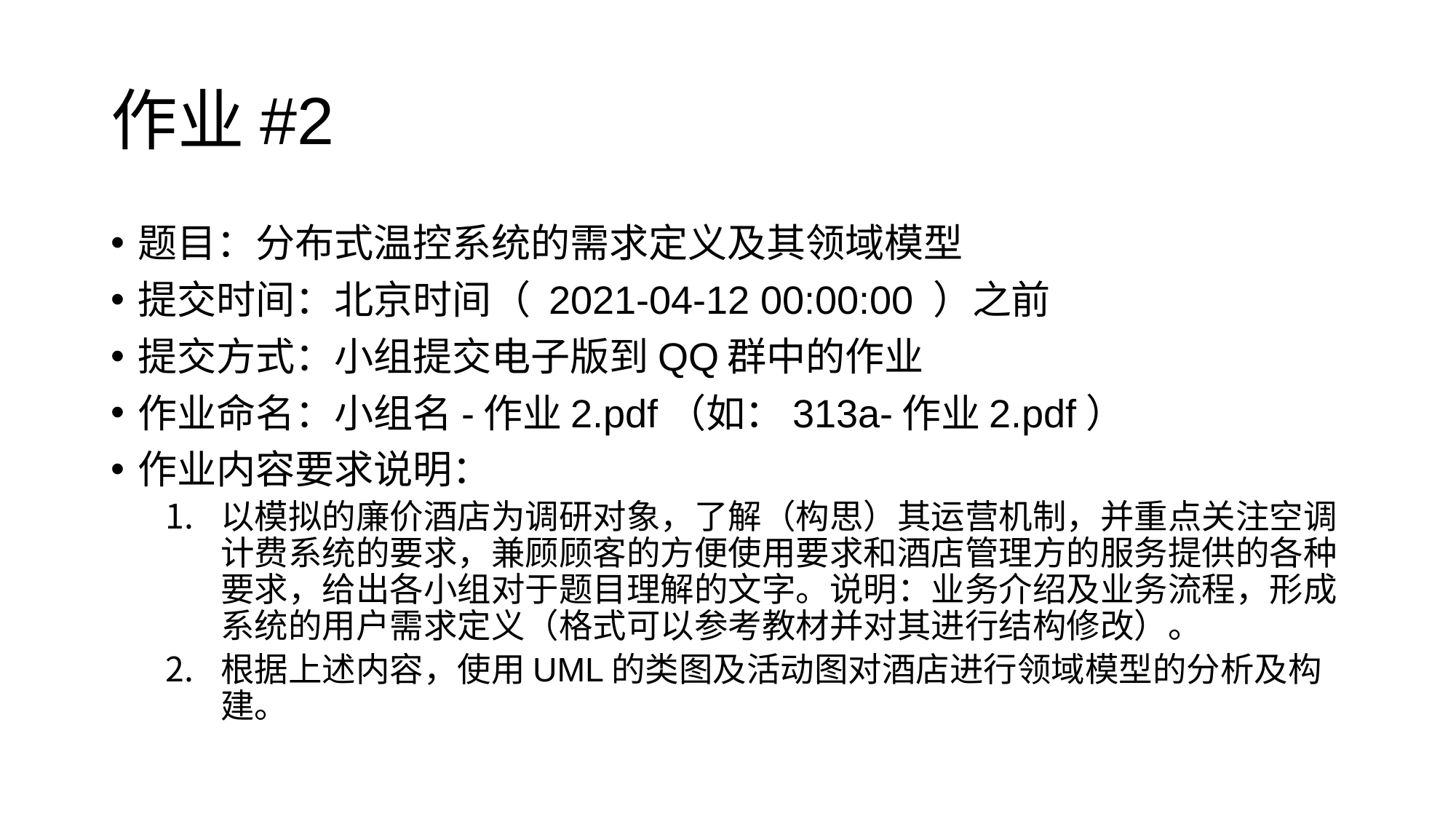

# 作业#2
题目：分布式温控系统的需求定义及其领域模型
提交时间：北京时间（ 2021-04-12 00:00:00 ）之前
提交方式：小组提交电子版到QQ群中的作业
作业命名：小组名-作业2.pdf（如：313a-作业2.pdf）
作业内容要求说明：
以模拟的廉价酒店为调研对象，了解（构思）其运营机制，并重点关注空调计费系统的要求，兼顾顾客的方便使用要求和酒店管理方的服务提供的各种要求，给出各小组对于题目理解的文字。说明：业务介绍及业务流程，形成系统的用户需求定义（格式可以参考教材并对其进行结构修改）。
根据上述内容，使用UML的类图及活动图对酒店进行领域模型的分析及构建。